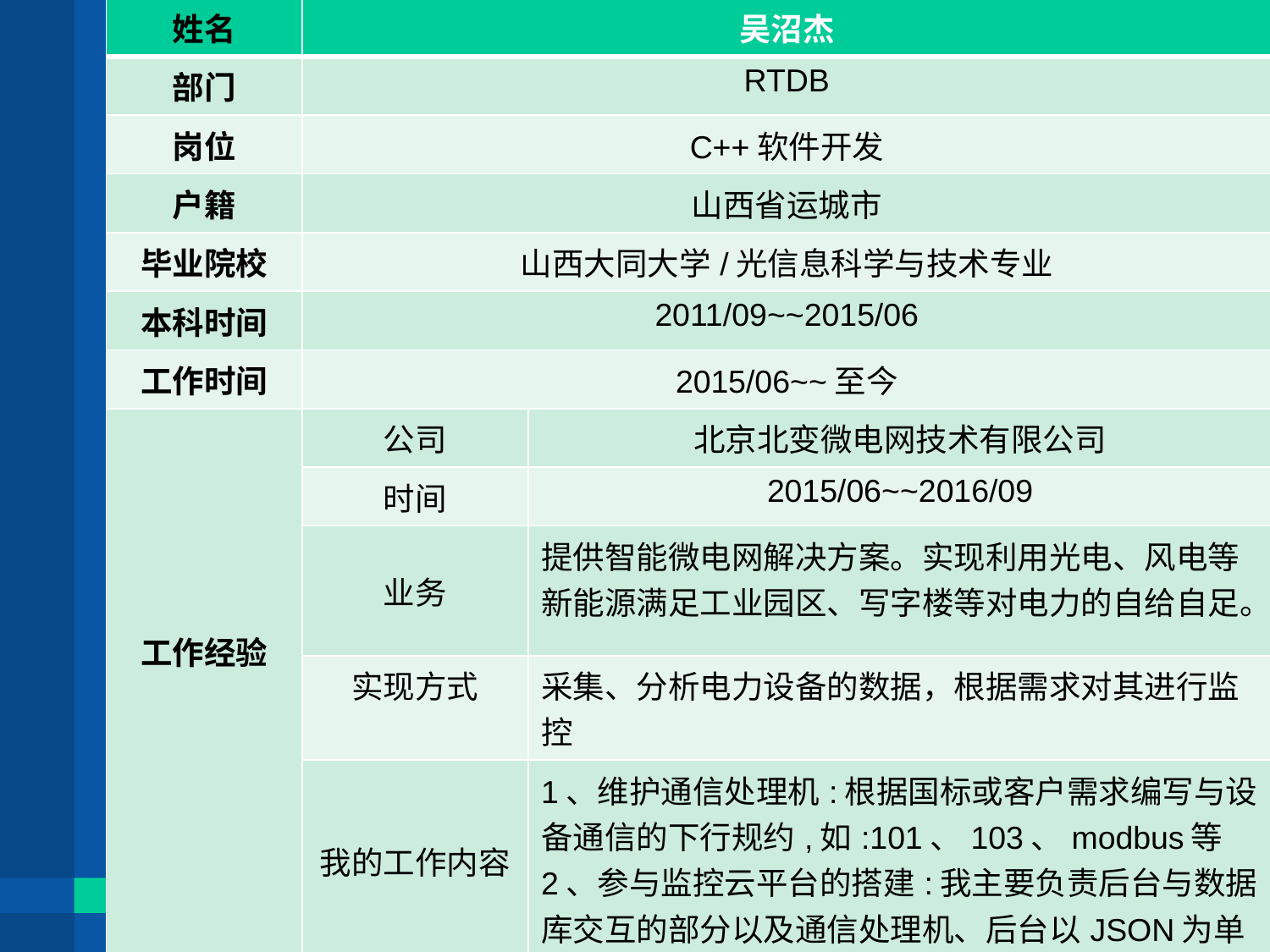

| 姓名 | 吴沼杰 |  |
| --- | --- | --- |
| 部门 | RTDB |  |
| 岗位 | C++软件开发 |  |
| 户籍 | 山西省运城市 |  |
| 毕业院校 | 山西大同大学/光信息科学与技术专业 |  |
| 本科时间 | 2011/09~~2015/06 |  |
| 工作时间 | 2015/06~~至今 |  |
| 工作经验 | 公司 | 北京北变微电网技术有限公司 |
|  | 时间 | 2015/06~~2016/09 |
|  | 业务 | 提供智能微电网解决方案。实现利用光电、风电等新能源满足工业园区、写字楼等对电力的自给自足。 |
|  | 实现方式 | 采集、分析电力设备的数据，根据需求对其进行监控 |
|  | 我的工作内容 | 1、维护通信处理机:根据国标或客户需求编写与设备通信的下行规约,如:101、103、modbus等 2、参与监控云平台的搭建:我主要负责后台与数据库交互的部分以及通信处理机、后台以JSON为单元的通信规约。 |